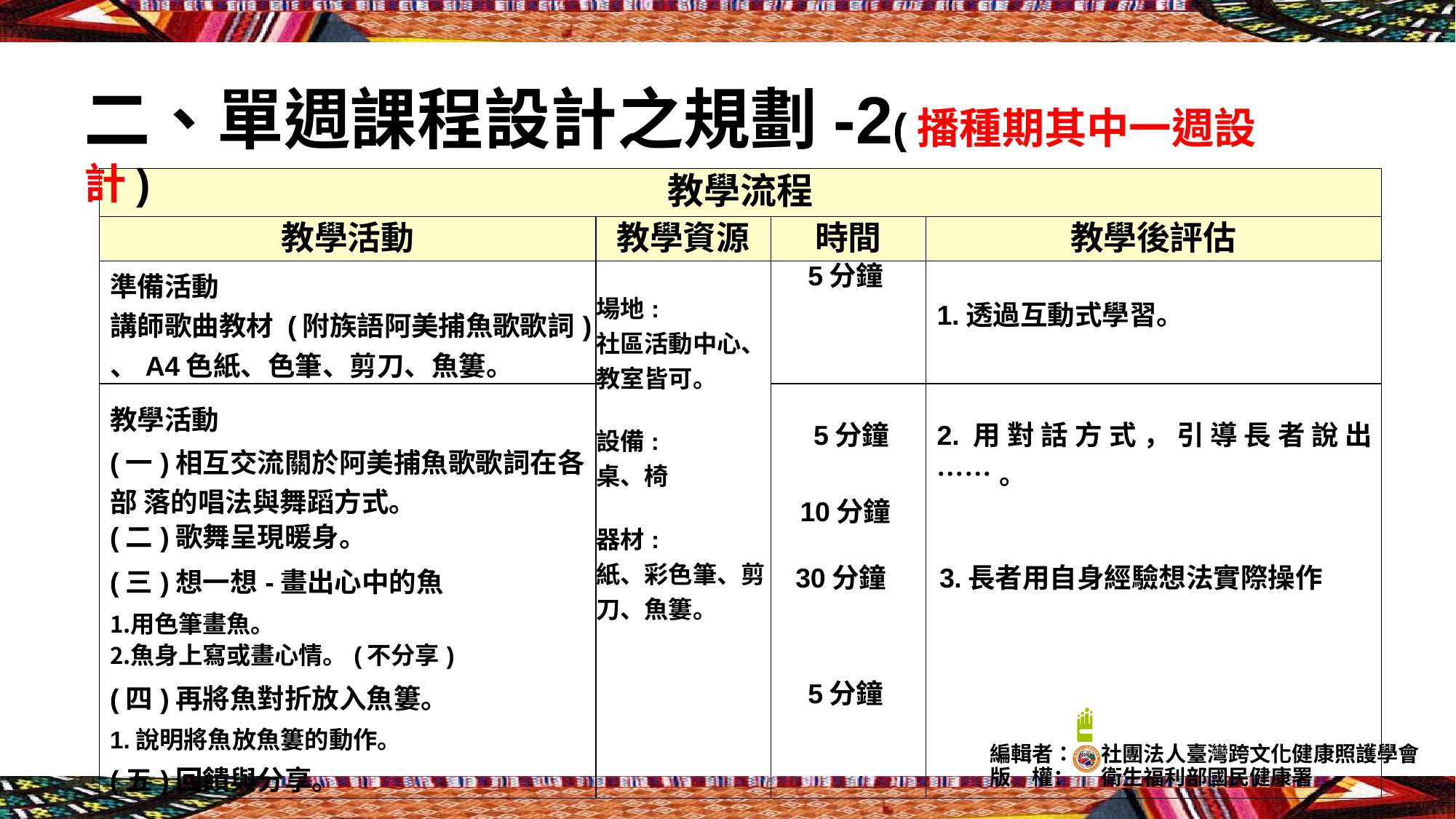

# 二、單週課程設計之規劃-2(播種期其中一週設計)
| 教學流程 |  |  |  |
| --- | --- | --- | --- |
| 教學活動 | 教學資源 | 時間 | 教學後評估 |
| 準備活動 講師歌曲教材(附族語阿美捕魚歌歌詞) 、A4色紙、色筆、剪刀、魚簍。 | 場地: 社區活動中心、 教室皆可。 設備: 桌、椅 器材: 紙、彩色筆、剪 刀、魚簍。 | 5分鐘 | 1.透過互動式學習。 |
| 教學活動 (一)相互交流關於阿美捕魚歌歌詞在各部 落的唱法與舞蹈方式。 (二)歌舞呈現暖身。 |  | 5分鐘 10分鐘 | 2. 用對話方式， 引導長者說 出 ……。 |
| (三)想一想-畫出心中的魚 用色筆畫魚。 魚身上寫或畫心情。(不分享) |  | 30分鐘 | 3.長者用自身經驗想法實際操作 |
| (四)再將魚對折放入魚簍。 1.說明將魚放魚簍的動作。 |  | 5分鐘 |  |
| (五)回饋與分享。 |  |  | 版 權： 衛生福利部國民健康署 |

編輯者：
社團法人臺灣跨文化健康照護學會